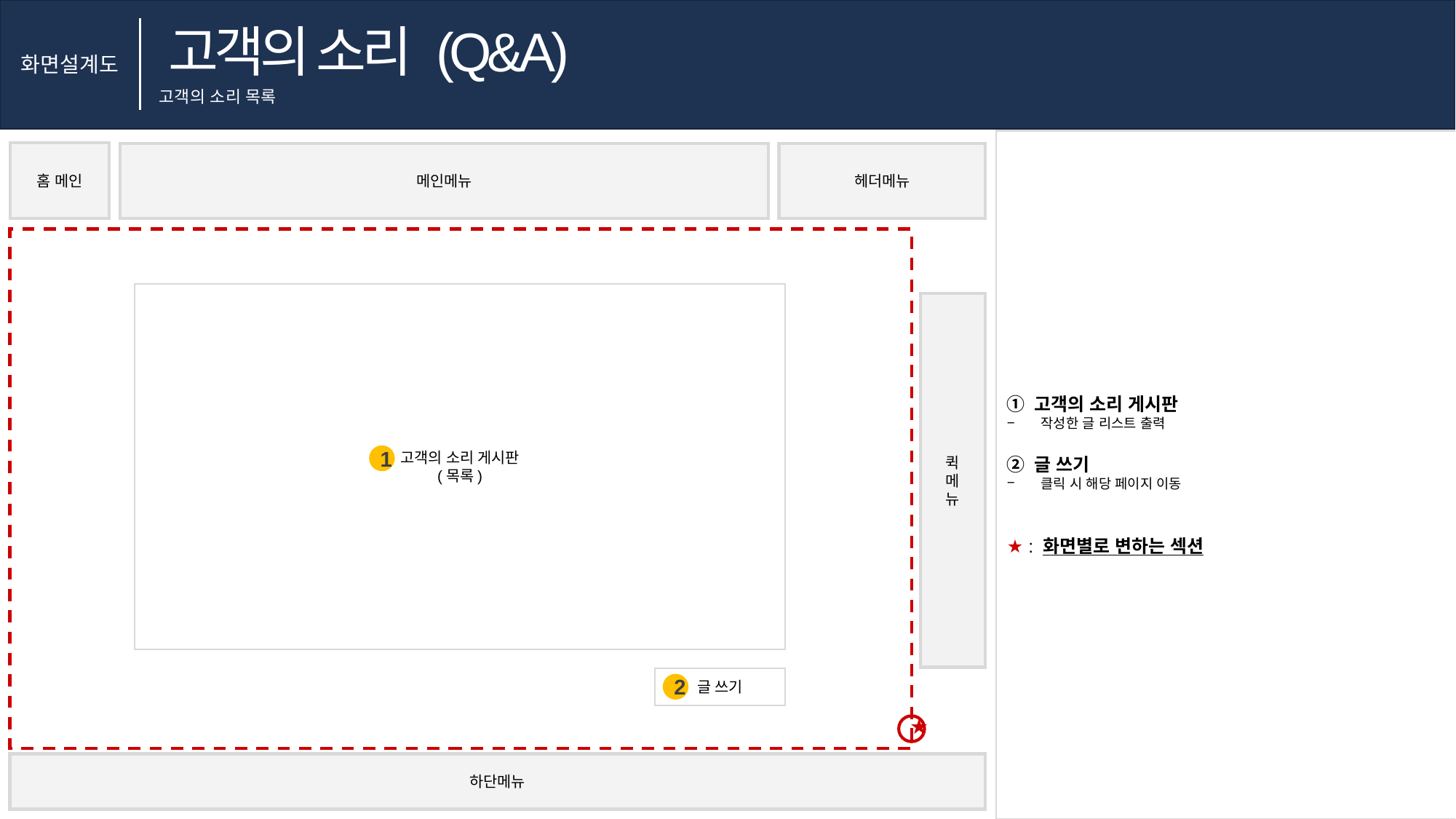

고객의 소리 (Q&A)
화면설계도
고객의 소리 목록
① 고객의 소리 게시판
작성한 글 리스트 출력

② 글 쓰기
클릭 시 해당 페이지 이동

★ : 화면별로 변하는 섹션
홈 메인
메인메뉴
헤더메뉴

고객의 소리 게시판
(목록)
퀵
메
뉴
1
글 쓰기
2
★

하단메뉴